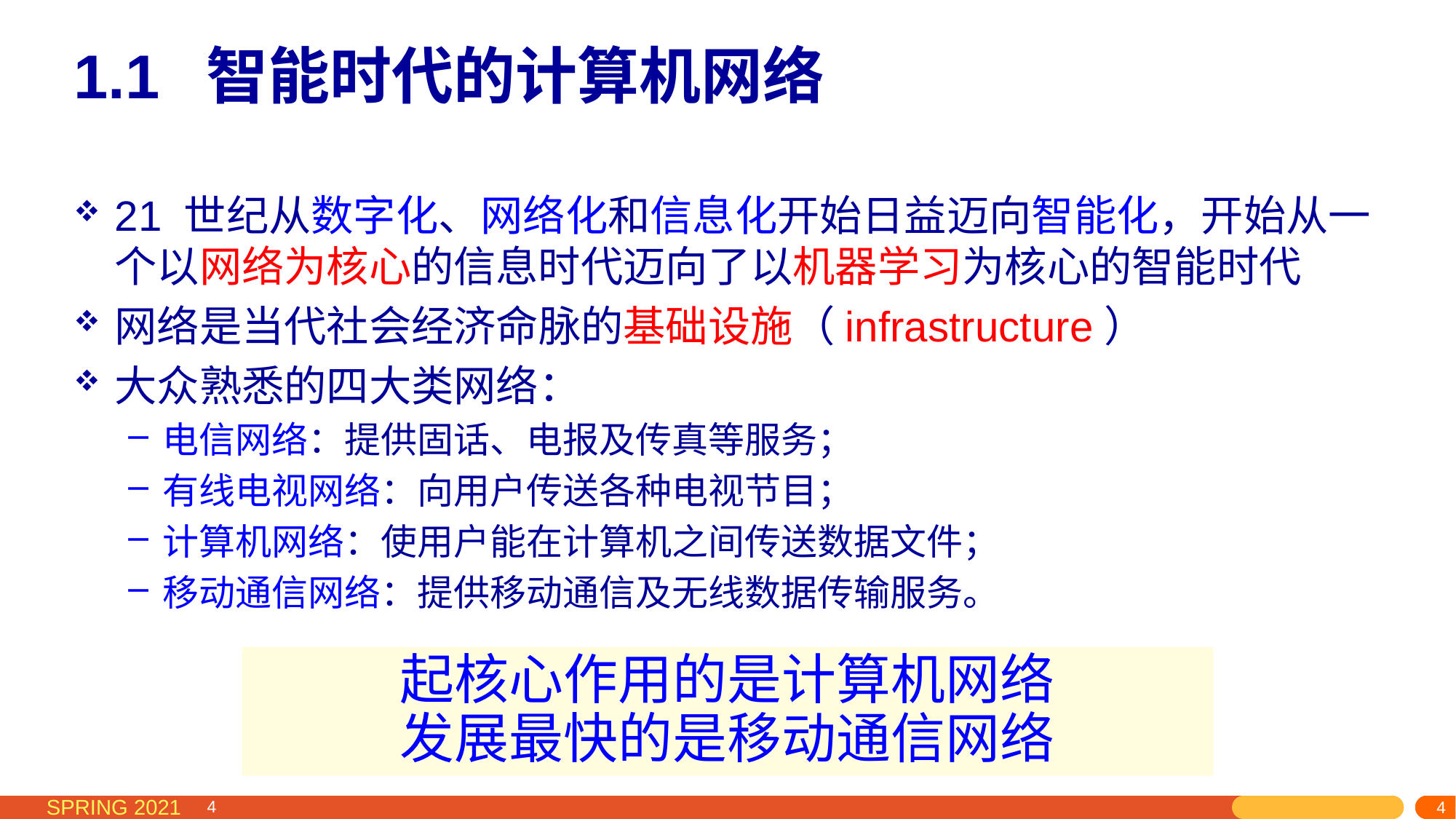

# 1.1  智能时代的计算机网络
21 世纪从数字化、网络化和信息化开始日益迈向智能化，开始从一个以网络为核心的信息时代迈向了以机器学习为核心的智能时代
网络是当代社会经济命脉的基础设施（infrastructure）
大众熟悉的四大类网络：
电信网络：提供固话、电报及传真等服务；
有线电视网络：向用户传送各种电视节目；
计算机网络：使用户能在计算机之间传送数据文件；
移动通信网络：提供移动通信及无线数据传输服务。

起核心作用的是计算机网络
发展最快的是移动通信网络